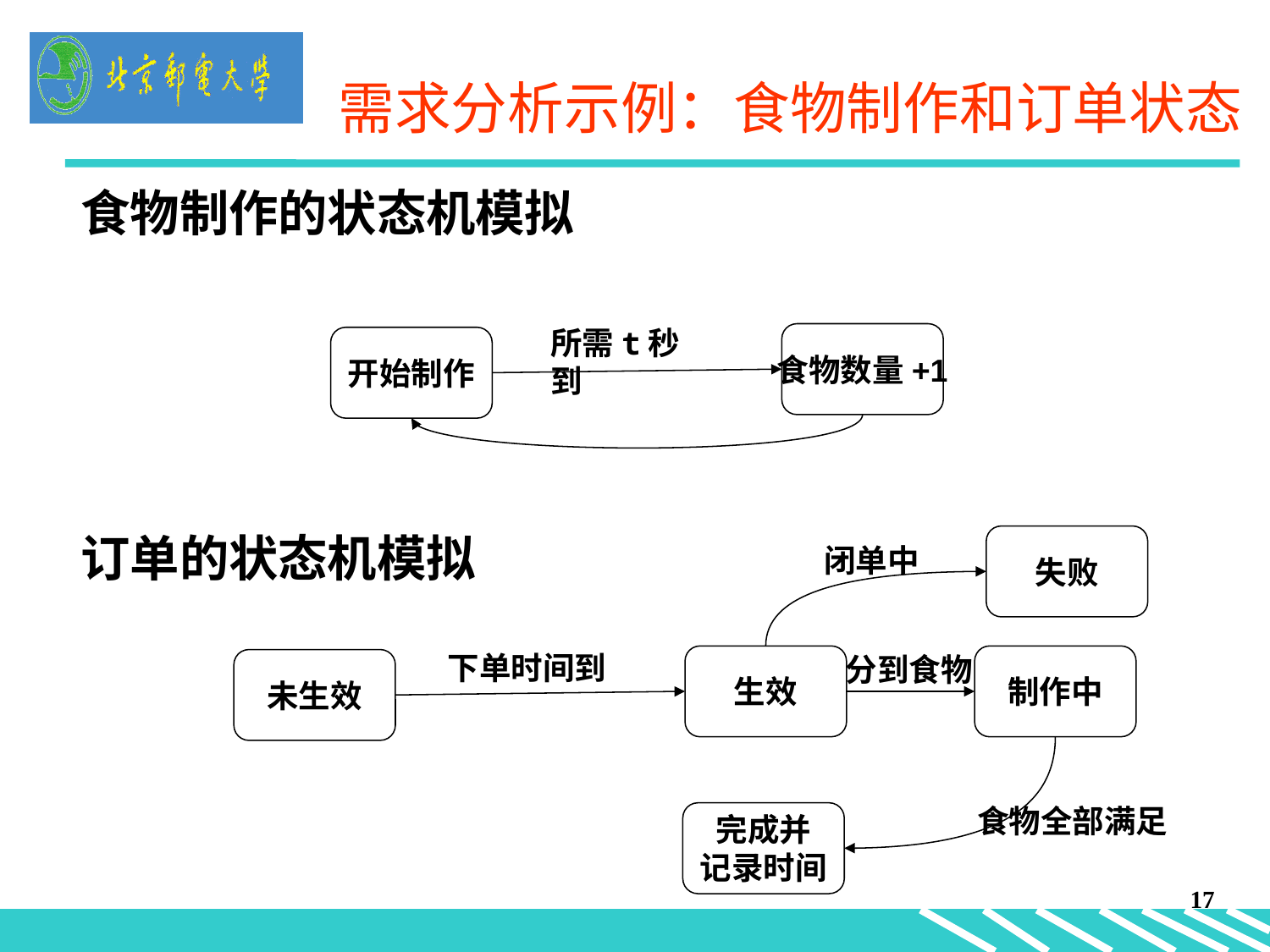

需求分析示例：食物制作和订单状态

食物制作的状态机模拟

订单的状态机模拟

所需t秒到
食物数量+1
开始制作
失败
闭单中
下单时间到
分到食物
制作中
生效
未生效
食物全部满足
完成并
记录时间
17